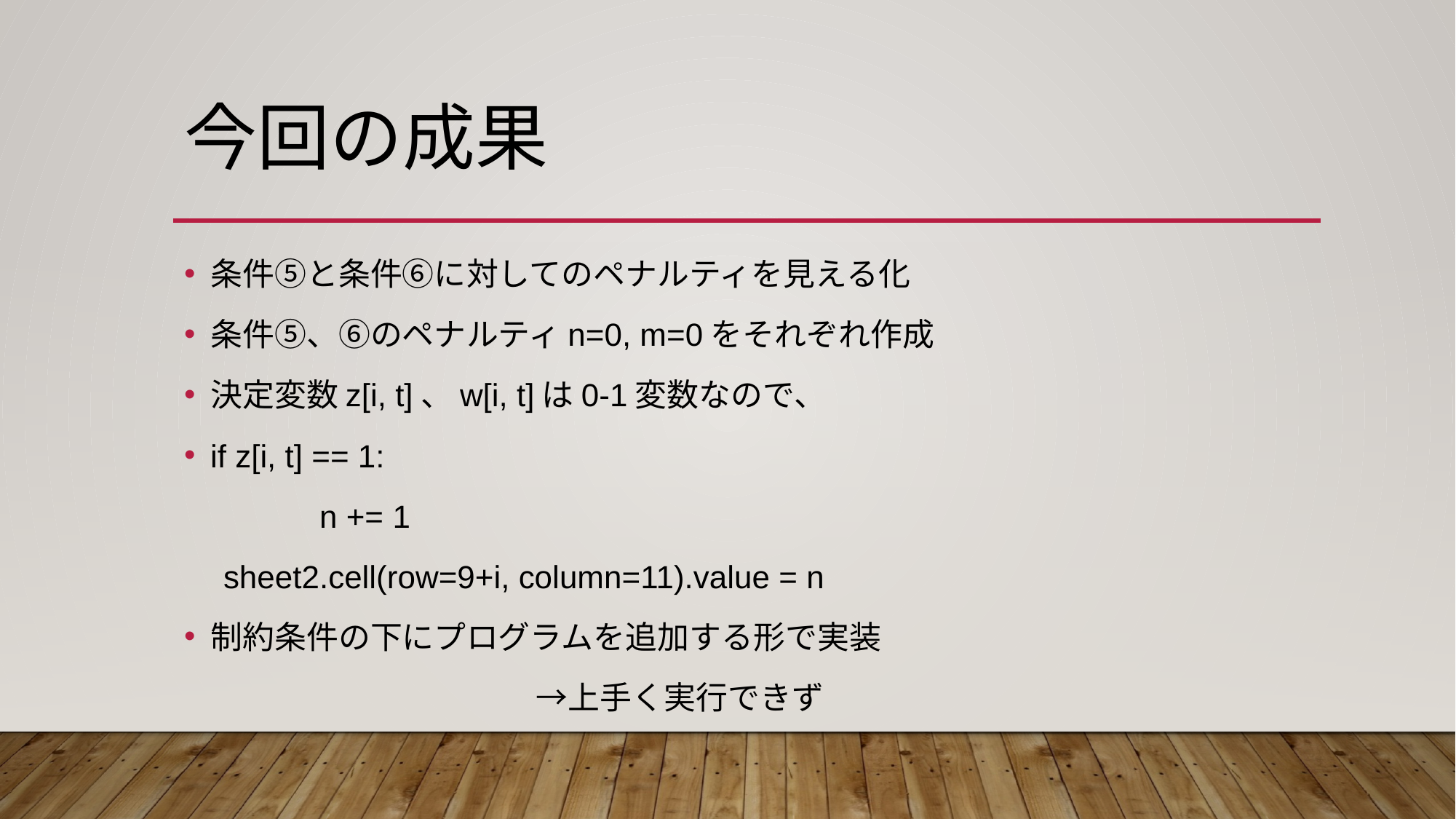

# 今回の成果
条件⑤と条件⑥に対してのペナルティを見える化
条件⑤、⑥のペナルティn=0, m=0をそれぞれ作成
決定変数z[i, t]、w[i, t]は0-1変数なので、
if z[i, t] == 1:
　　　　n += 1
　sheet2.cell(row=9+i, column=11).value = n
制約条件の下にプログラムを追加する形で実装
　　　　　　　　　　　→上手く実行できず